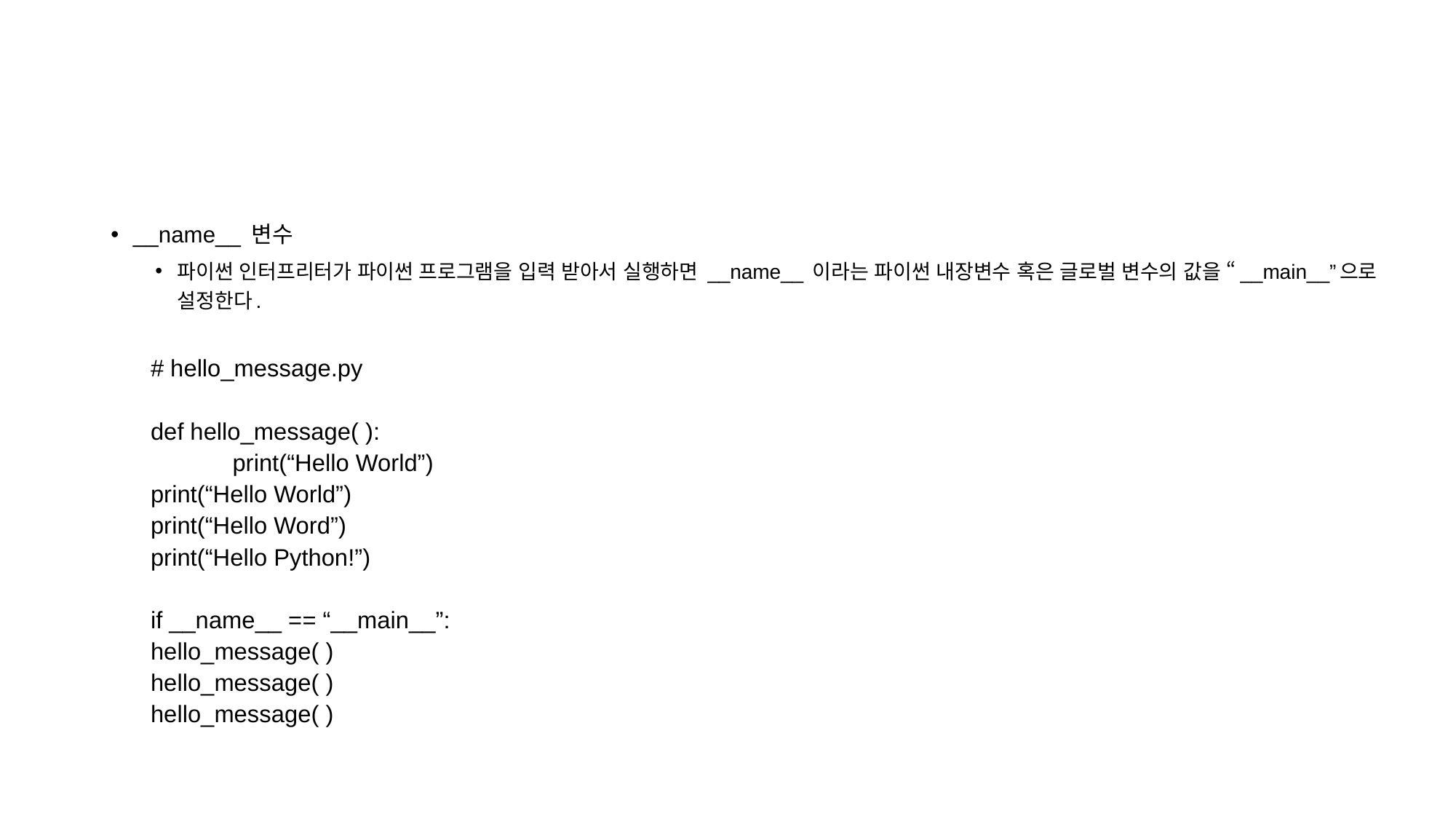

#
__name__ 변수
파이썬 인터프리터가 파이썬 프로그램을 입력 받아서 실행하면 __name__ 이라는 파이썬 내장변수 혹은 글로벌 변수의 값을 “__main__”으로 설정한다.

# hello_message.py

def hello_message( ):
    	print(“Hello World”)
	print(“Hello World”)
	print(“Hello Word”)
	print(“Hello Python!”)

if __name__ == “__main__”:
	hello_message( )
	hello_message( )
	hello_message( )